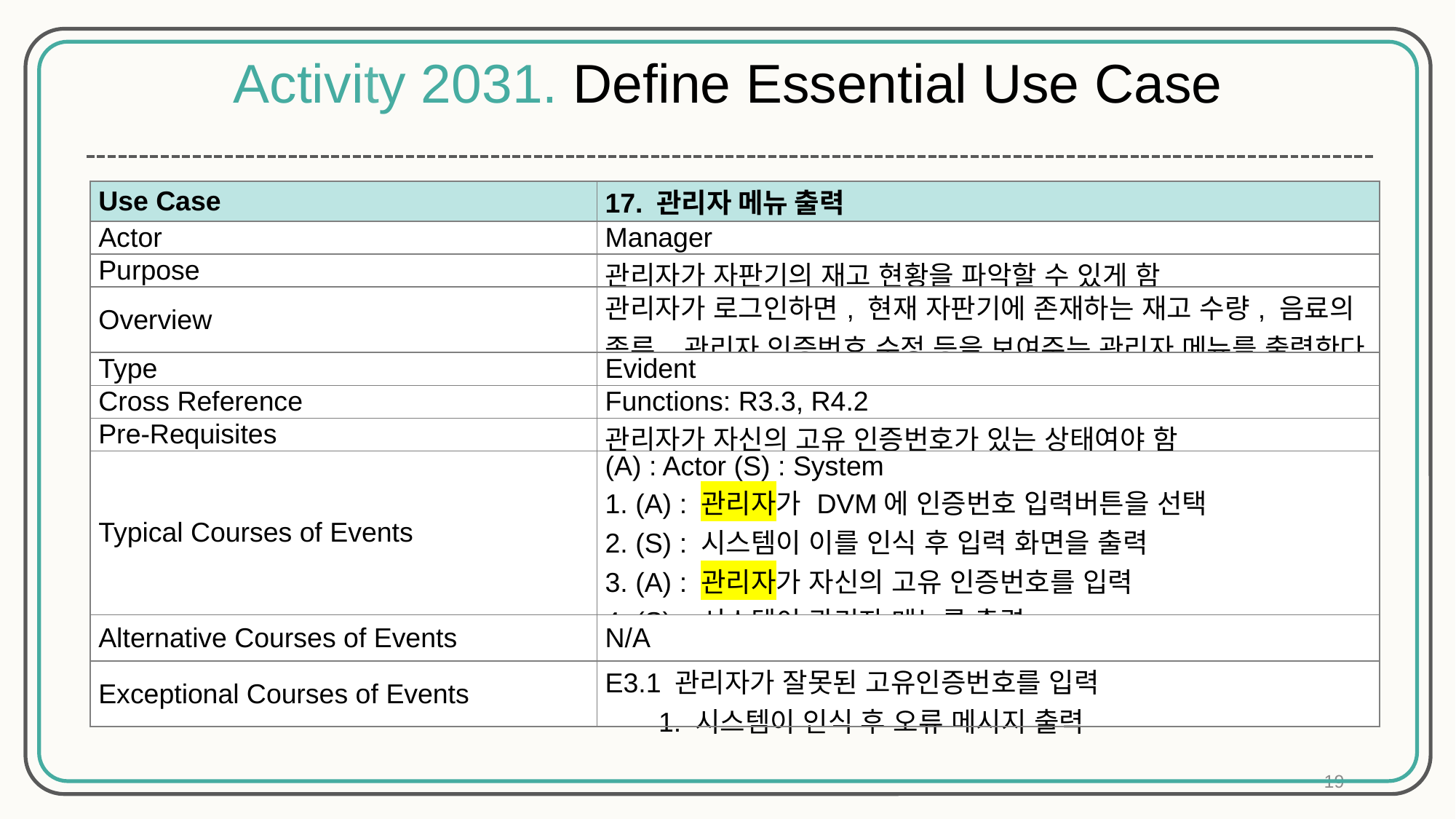

Activity 2031. Define Essential Use Case
| Use Case | 17. 관리자 메뉴 출력 |
| --- | --- |
| Actor | Manager |
| Purpose | 관리자가 자판기의 재고 현황을 파악할 수 있게 함 |
| Overview | 관리자가 로그인하면, 현재 자판기에 존재하는 재고 수량, 음료의 종류, 관리자 인증번호 수정 등을 보여주는 관리자 메뉴를 출력한다. |
| Type | Evident |
| Cross Reference | Functions: R3.3, R4.2 |
| Pre-Requisites | 관리자가 자신의 고유 인증번호가 있는 상태여야 함 |
| Typical Courses of Events | (A) : Actor (S) : System 1. (A) : 관리자가 DVM에 인증번호 입력버튼을 선택 2. (S) : 시스템이 이를 인식 후 입력 화면을 출력 3. (A) : 관리자가 자신의 고유 인증번호를 입력 4. (S) : 시스템이 관리자 메뉴를 출력 |
| Alternative Courses of Events | N/A |
| Exceptional Courses of Events | E3.1 관리자가 잘못된 고유인증번호를 입력       1. 시스템이 인식 후 오류 메시지 출력 |
19